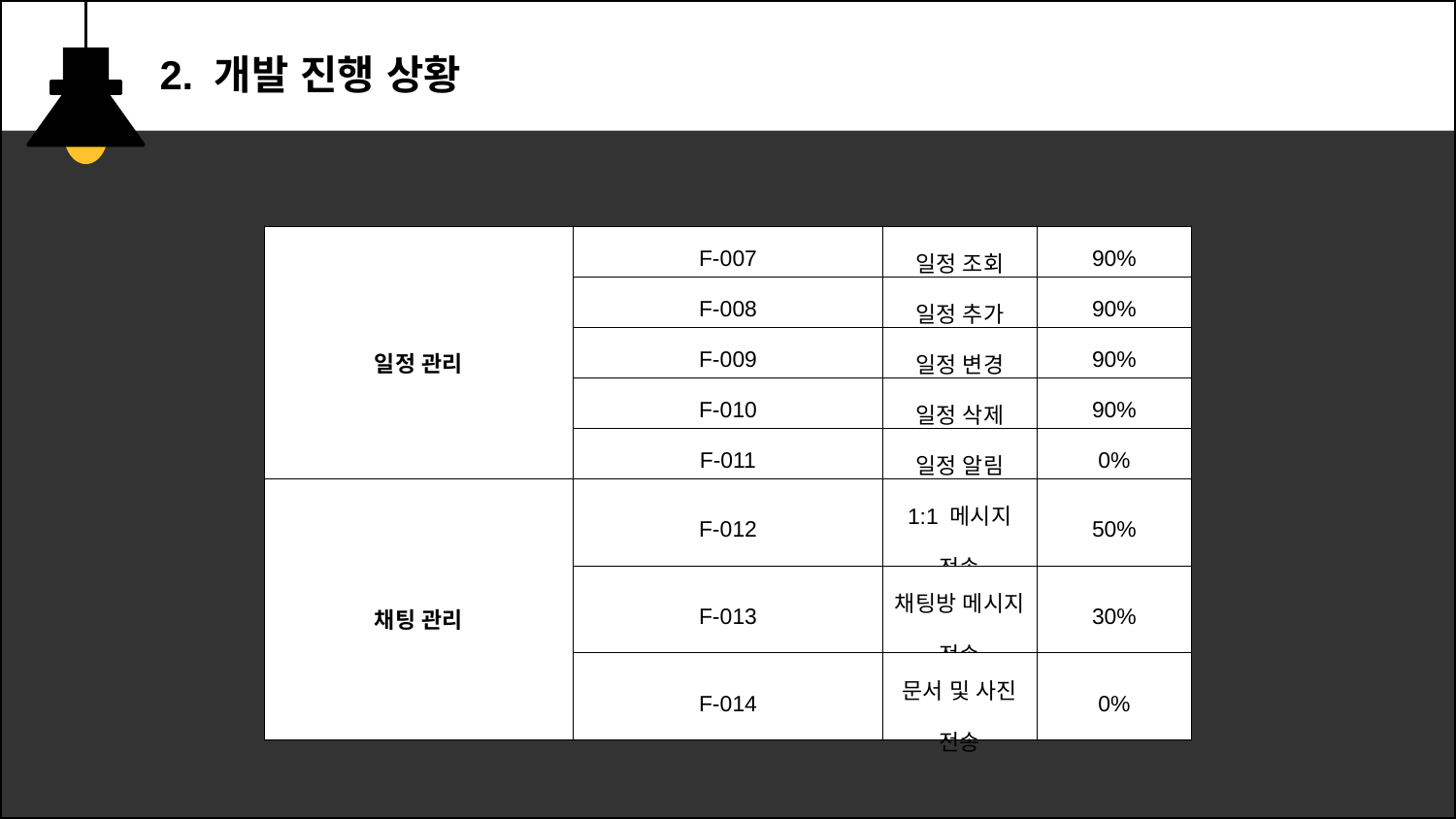

2. 개발 진행 상황
| 일정 관리 | F-007 | 일정 조회 | 90% |
| --- | --- | --- | --- |
|  | F-008 | 일정 추가 | 90% |
|  | F-009 | 일정 변경 | 90% |
|  | F-010 | 일정 삭제 | 90% |
|  | F-011 | 일정 알림 | 0% |
| 채팅 관리 | F-012 | 1:1 메시지 전송 | 50% |
|  | F-013 | 채팅방 메시지 전송 | 30% |
|  | F-014 | 문서 및 사진 전송 | 0% |